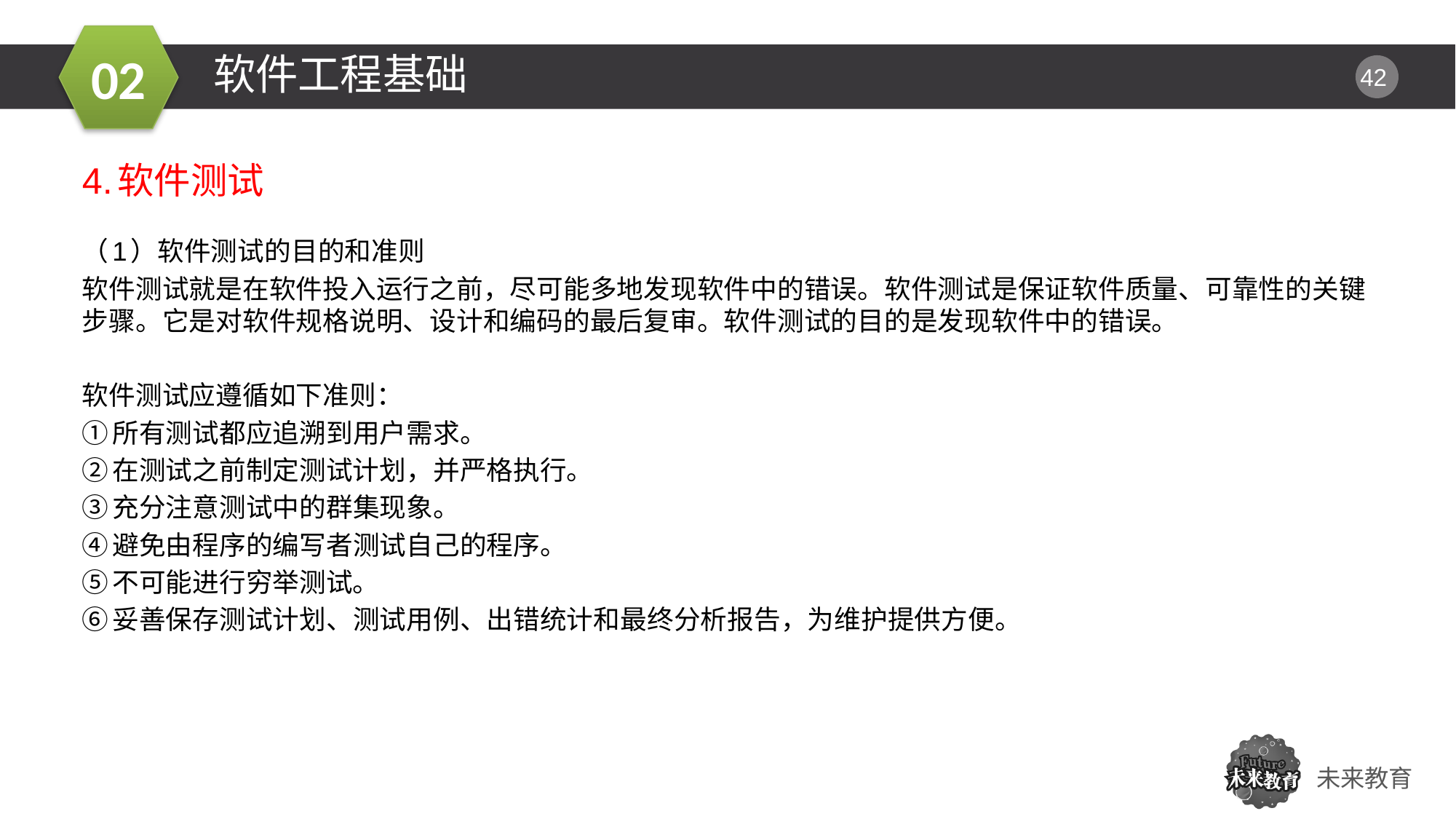

软件工程基础
4.软件测试

（1）软件测试的目的和准则
软件测试就是在软件投入运行之前，尽可能多地发现软件中的错误。软件测试是保证软件质量、可靠性的关键步骤。它是对软件规格说明、设计和编码的最后复审。软件测试的目的是发现软件中的错误。

软件测试应遵循如下准则：
①所有测试都应追溯到用户需求。
②在测试之前制定测试计划，并严格执行。
③充分注意测试中的群集现象。
④避免由程序的编写者测试自己的程序。
⑤不可能进行穷举测试。
⑥妥善保存测试计划、测试用例、出错统计和最终分析报告，为维护提供方便。
01